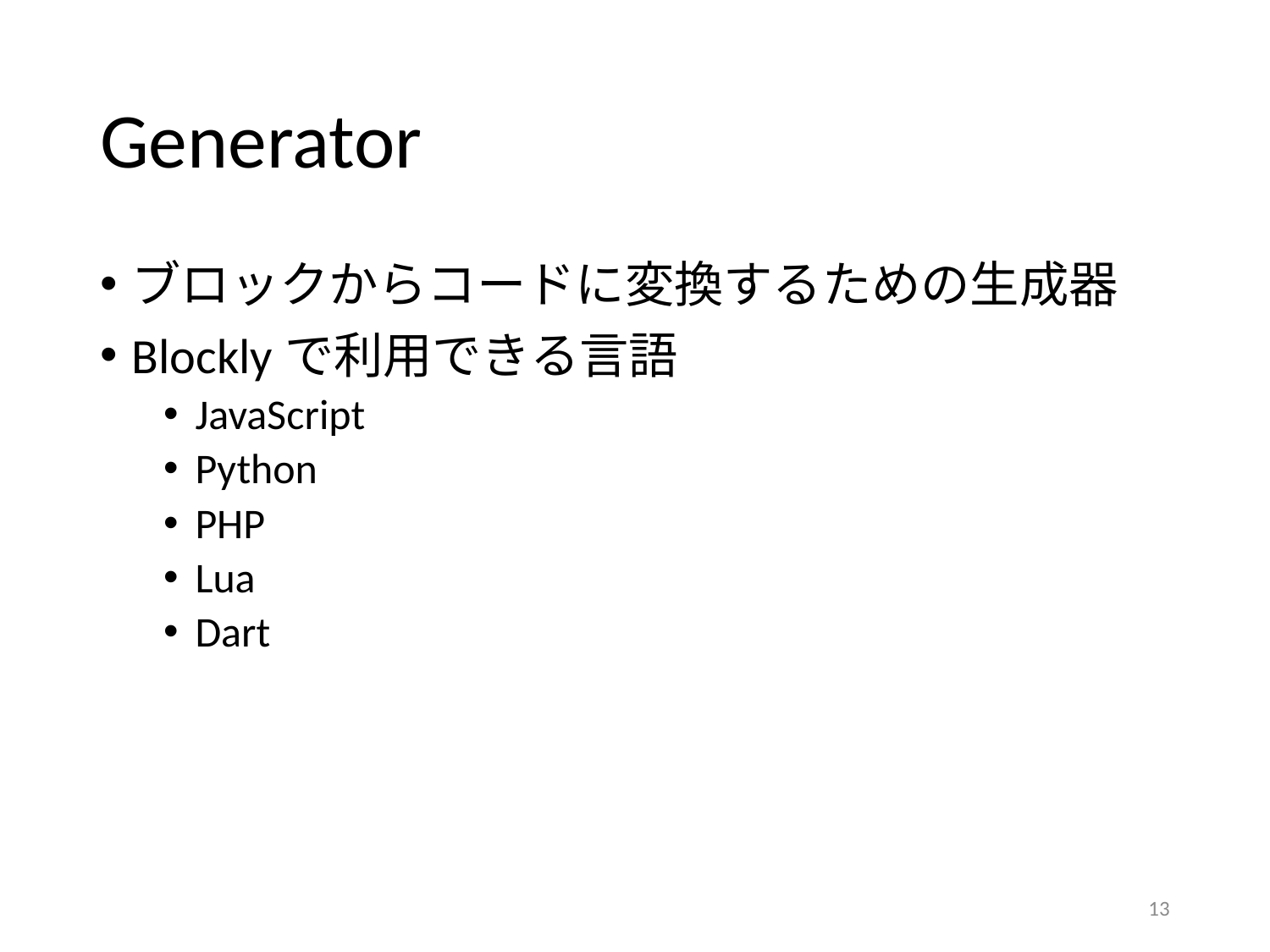

# Generator
ブロックからコードに変換するための生成器
Blocklyで利用できる言語
JavaScript
Python
PHP
Lua
Dart

13